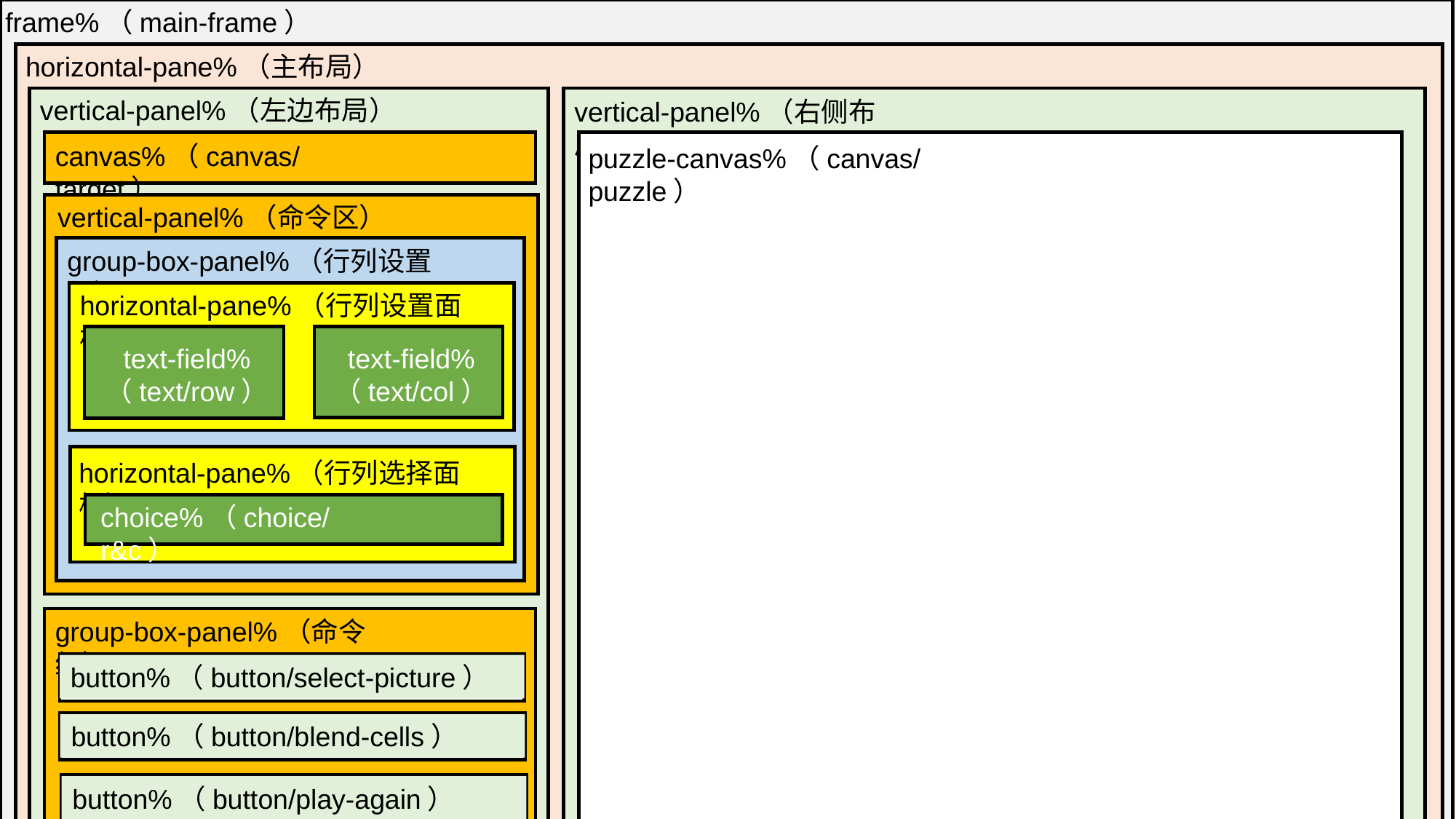

frame%（main-frame）

horizontal-pane%（主布局）
vertical-panel%（左边布局）

vertical-panel%（右侧布局）

puzzle-canvas%（canvas/puzzle）

canvas%（canvas/target）

vertical-panel%（命令区）

group-box-panel%（行列设置组）

horizontal-pane%（行列设置面板）

text-field%
（text/row）

text-field%
（text/col）

horizontal-pane%（行列选择面板）

choice%（choice/r&c）

group-box-panel%（命令组）

button%（button/select-picture）

button%（button/blend-cells）

button%（button/play-again）

button%（button/exit）

vertical-panel%（状态面板）

message%（message/status）